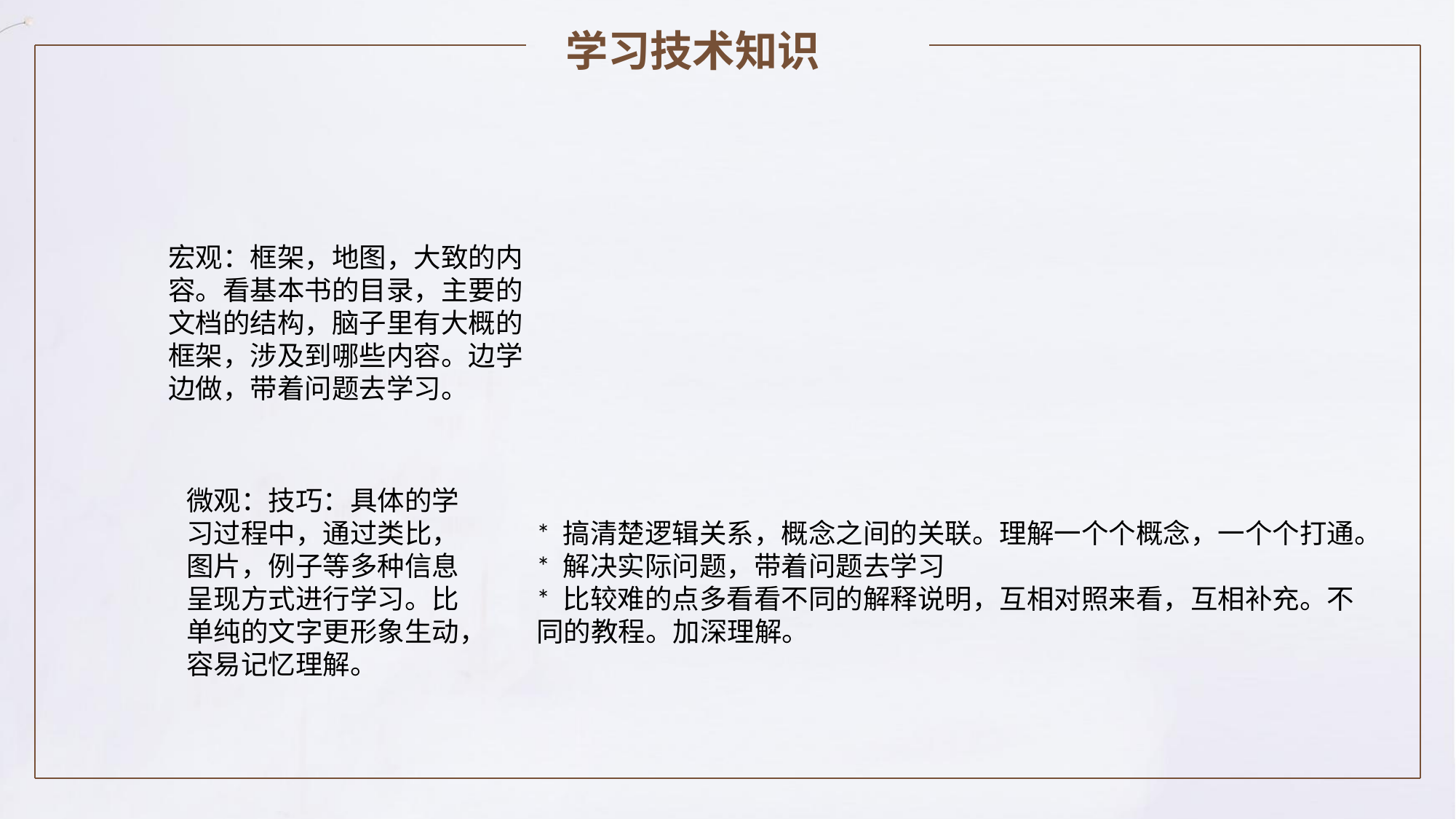

学习技术知识
宏观：框架，地图，大致的内容。看基本书的目录，主要的文档的结构，脑子里有大概的框架，涉及到哪些内容。边学边做，带着问题去学习。
微观：技巧：具体的学习过程中，通过类比，图片，例子等多种信息呈现方式进行学习。比单纯的文字更形象生动，容易记忆理解。
* 搞清楚逻辑关系，概念之间的关联。理解一个个概念，一个个打通。
* 解决实际问题，带着问题去学习
* 比较难的点多看看不同的解释说明，互相对照来看，互相补充。不同的教程。加深理解。